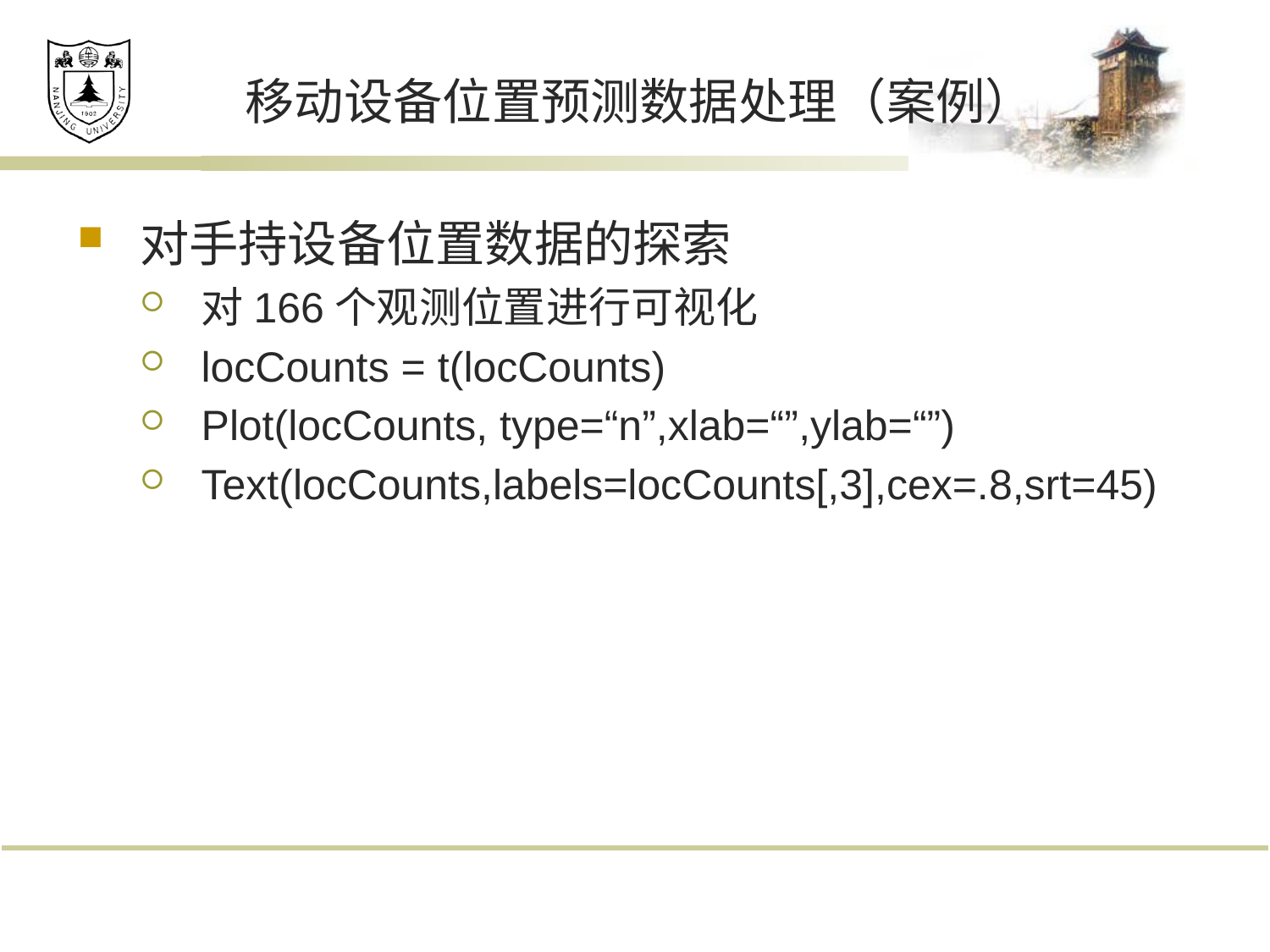

# 移动设备位置预测数据处理（案例）
对手持设备位置数据的探索
对166个观测位置进行可视化
locCounts = t(locCounts)
Plot(locCounts, type=“n”,xlab=“”,ylab=“”)
Text(locCounts,labels=locCounts[,3],cex=.8,srt=45)